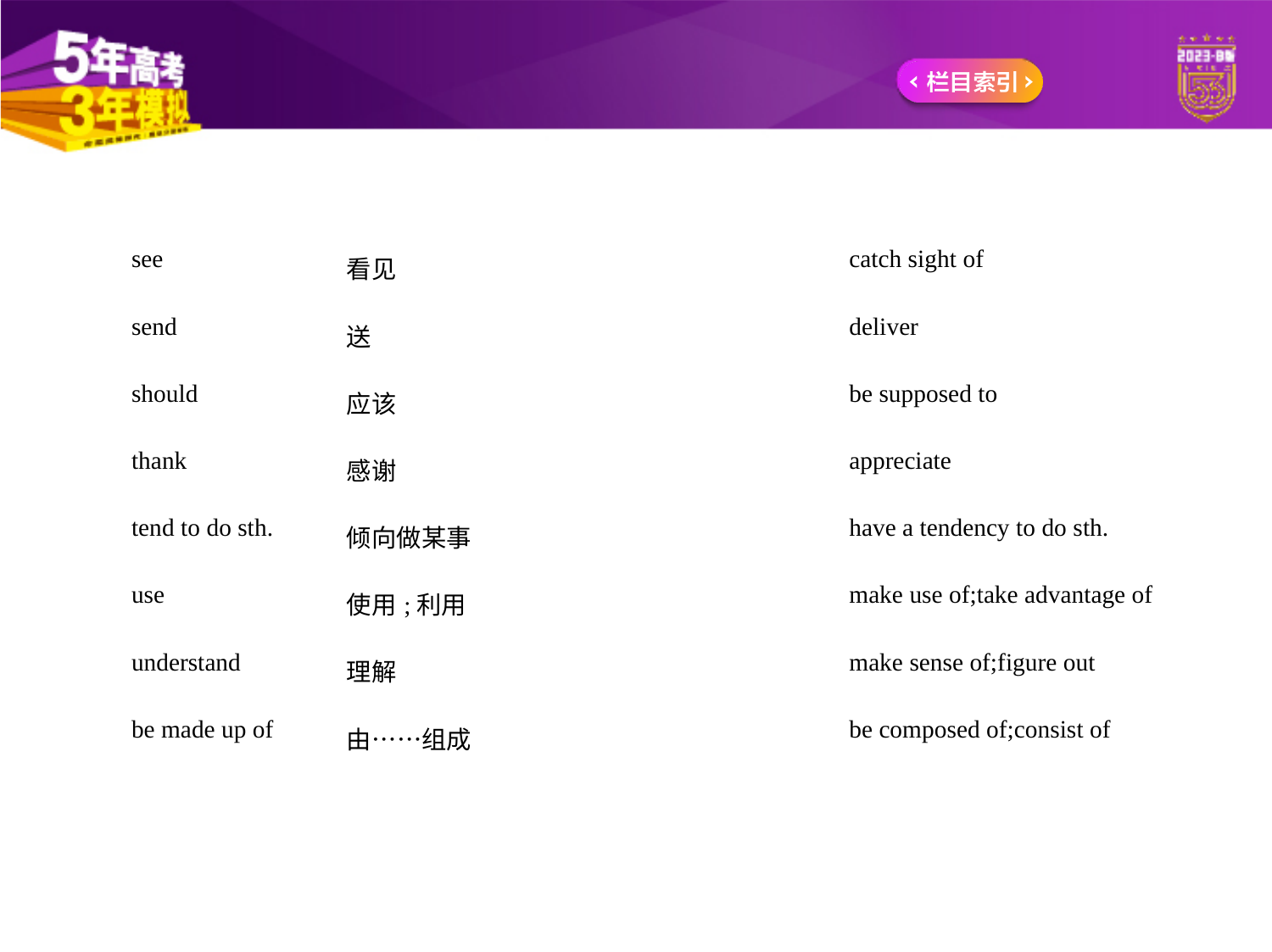

| see | 看见 | catch sight of |
| --- | --- | --- |
| send | 送 | deliver |
| should | 应该 | be supposed to |
| thank | 感谢 | appreciate |
| tend to do sth. | 倾向做某事 | have a tendency to do sth. |
| use | 使用;利用 | make use of;take advantage of |
| understand | 理解 | make sense of;figure out |
| be made up of | 由……组成 | be composed of;consist of |